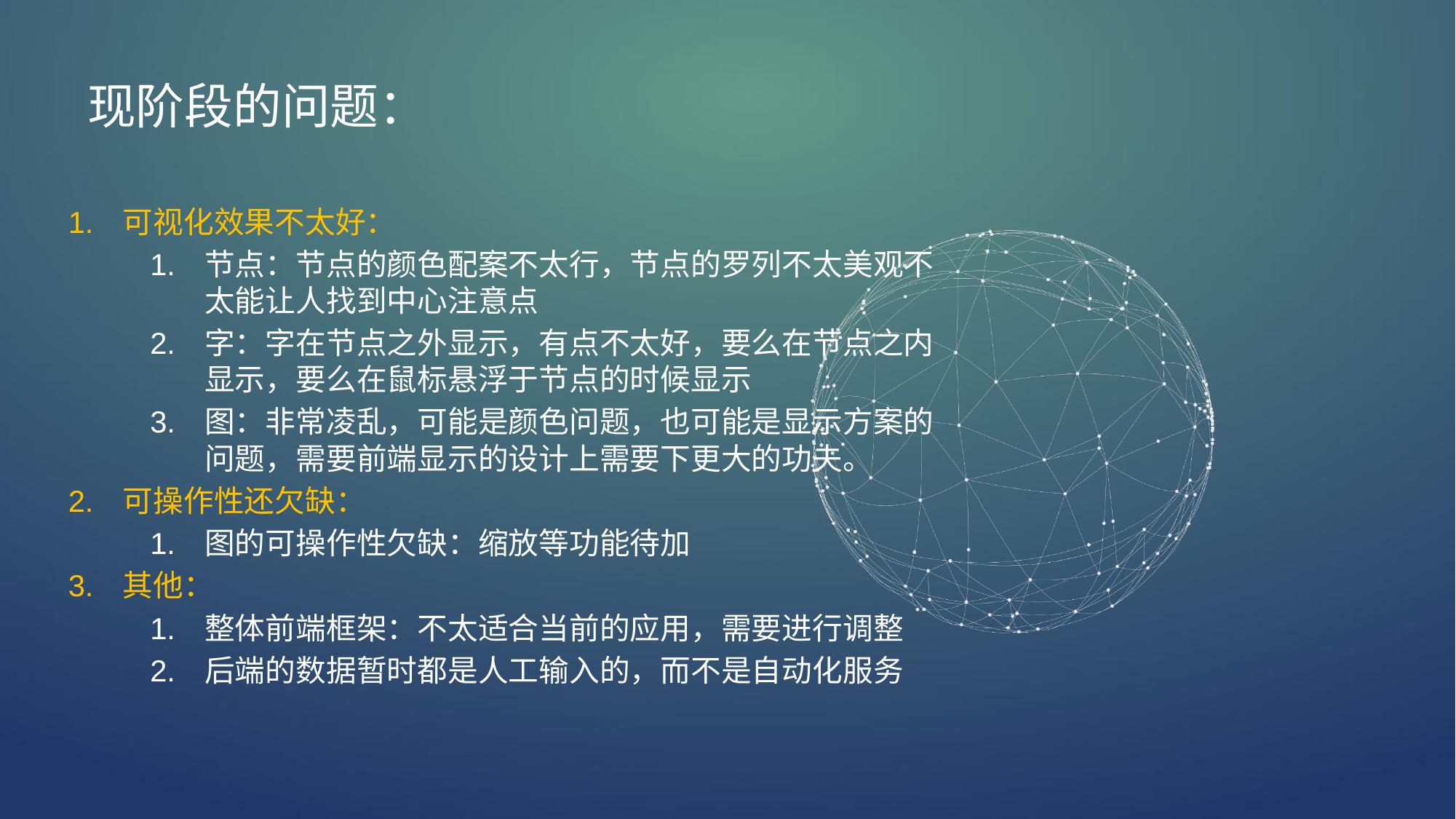

现阶段的问题：
可视化效果不太好：
节点：节点的颜色配案不太行，节点的罗列不太美观不太能让人找到中心注意点
字：字在节点之外显示，有点不太好，要么在节点之内显示，要么在鼠标悬浮于节点的时候显示
图：非常凌乱，可能是颜色问题，也可能是显示方案的问题，需要前端显示的设计上需要下更大的功夫。
可操作性还欠缺：
图的可操作性欠缺：缩放等功能待加
其他：
整体前端框架：不太适合当前的应用，需要进行调整
后端的数据暂时都是人工输入的，而不是自动化服务